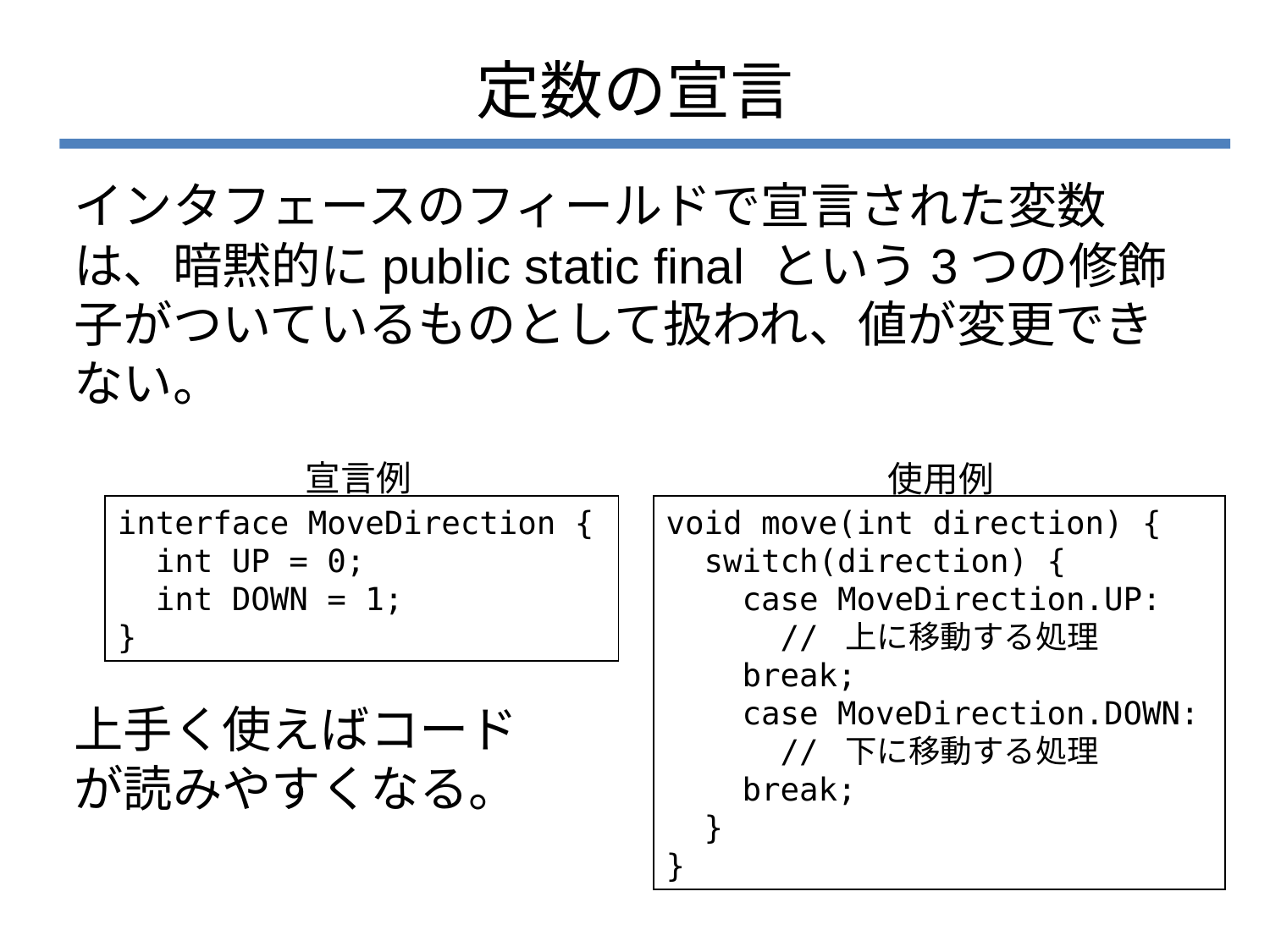

# 定数の宣言
インタフェースのフィールドで宣言された変数は、暗黙的にpublic static final という3つの修飾子がついているものとして扱われ、値が変更できない。

上手く使えばコード
が読みやすくなる。
宣言例
使用例
interface MoveDirection {
  int UP = 0;
  int DOWN = 1;
}
void move(int direction) {
  switch(direction) {
    case MoveDirection.UP:
      // 上に移動する処理
    break;
    case MoveDirection.DOWN:
      // 下に移動する処理
    break;
  }
}